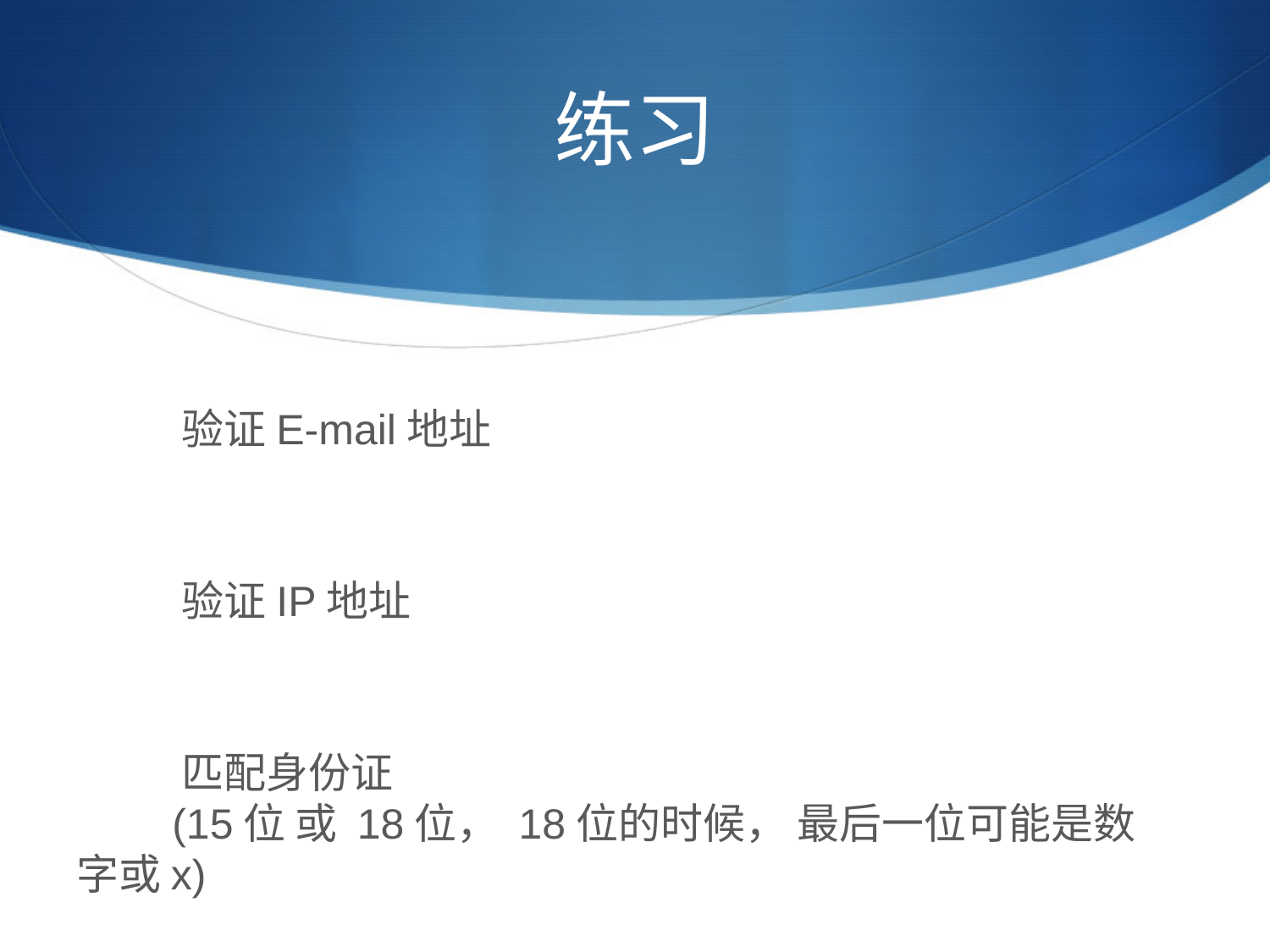

# 练习

          验证E-mail地址

          验证IP地址

          匹配身份证
         (15位 或 18位， 18位的时候， 最后一位可能是数字或x)